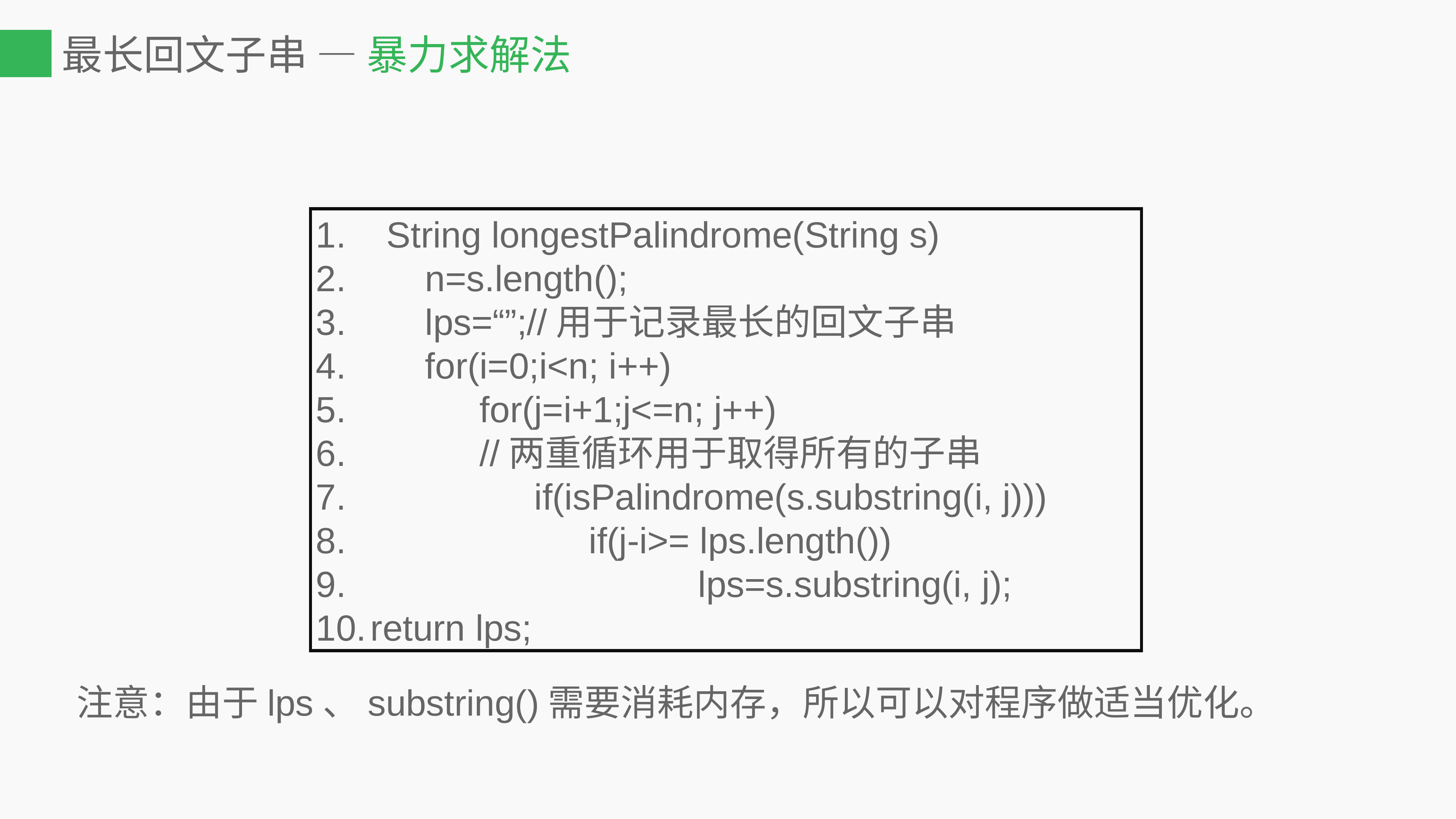

# 最长回文子串 — 暴力求解法

注意：由于lps、substring()需要消耗内存，所以可以对程序做适当优化。
1.    String longestPalindrome(String s)
2.    	n=s.length();
3.    	lps=“”;//用于记录最长的回文子串
4.    	for(i=0;i<n; i++)
5.    		for(j=i+1;j<=n; j++)
6.    		//两重循环用于取得所有的子串
7.    			if(isPalindrome(s.substring(i, j)))
8.          			if(j-i>= lps.length())
9.              				lps=s.substring(i, j);
10.	return lps;